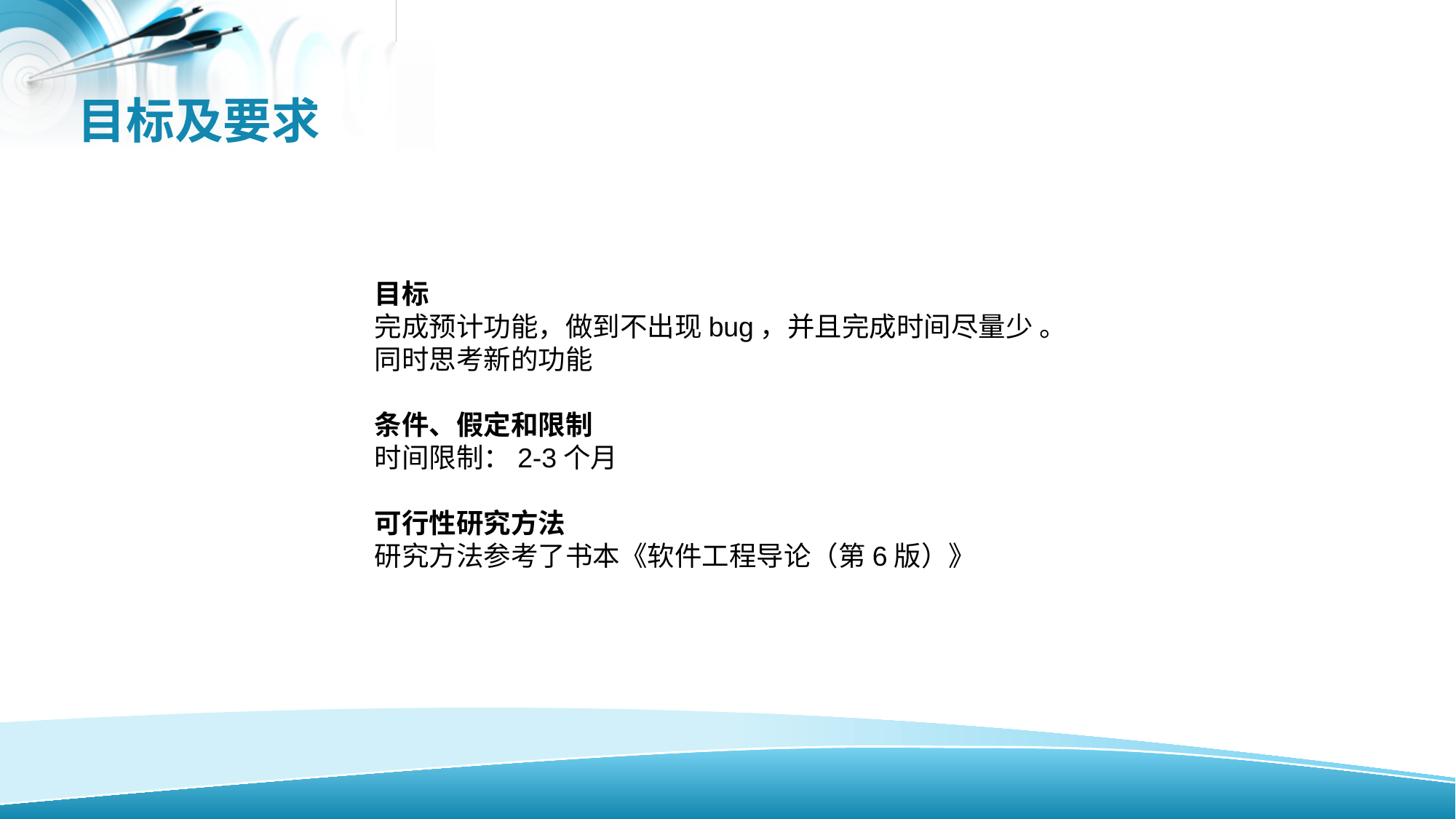

# 目标及要求
目标
完成预计功能，做到不出现bug，并且完成时间尽量少 。同时思考新的功能

条件、假定和限制
时间限制：2-3个月

可行性研究方法
研究方法参考了书本《软件工程导论（第6版）》